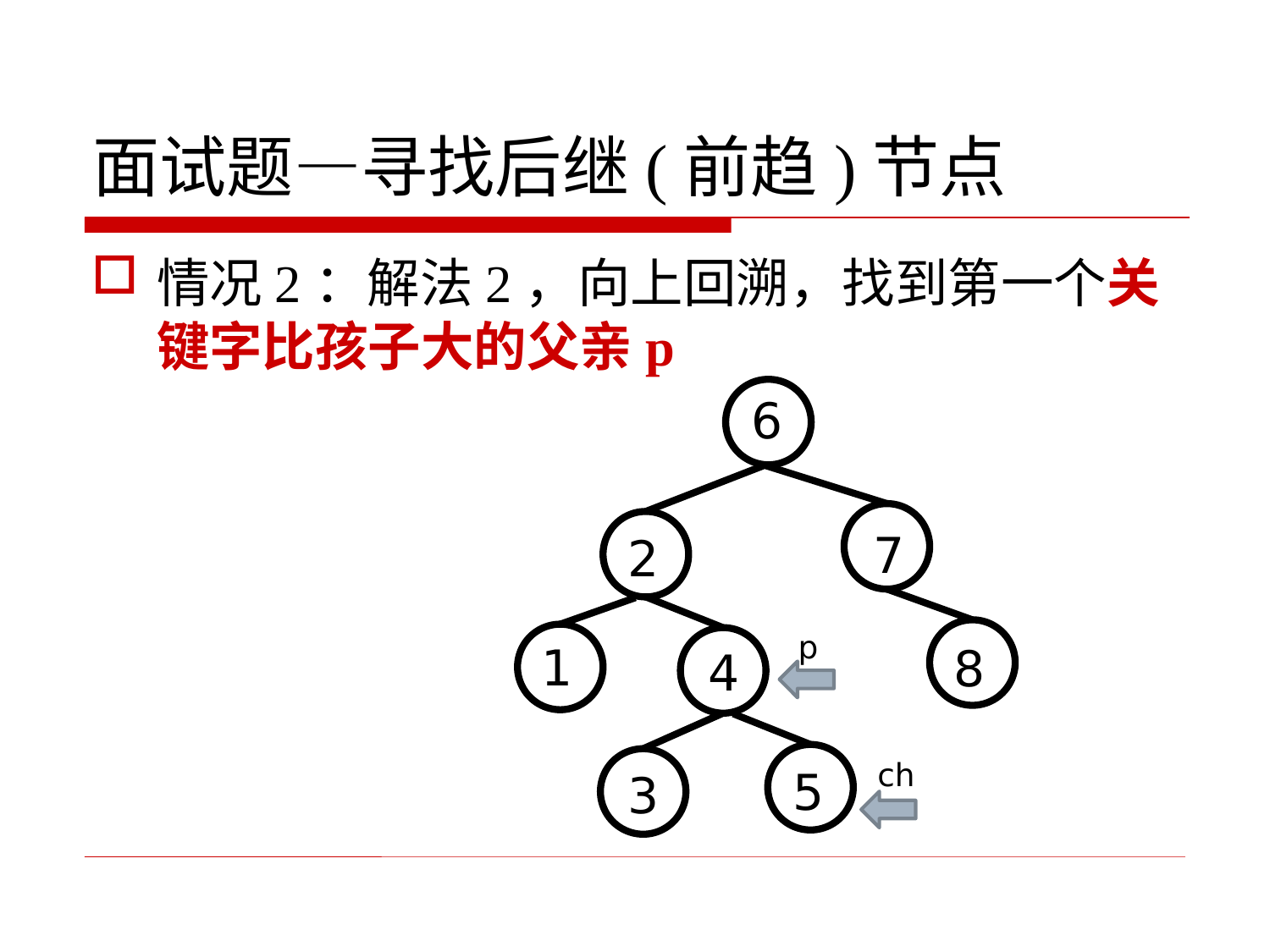

# 面试题—寻找后继(前趋)节点
情况2：解法2，向上回溯，找到第一个关键字比孩子大的父亲p

6

7

2

8

1

4

5
3
p

ch